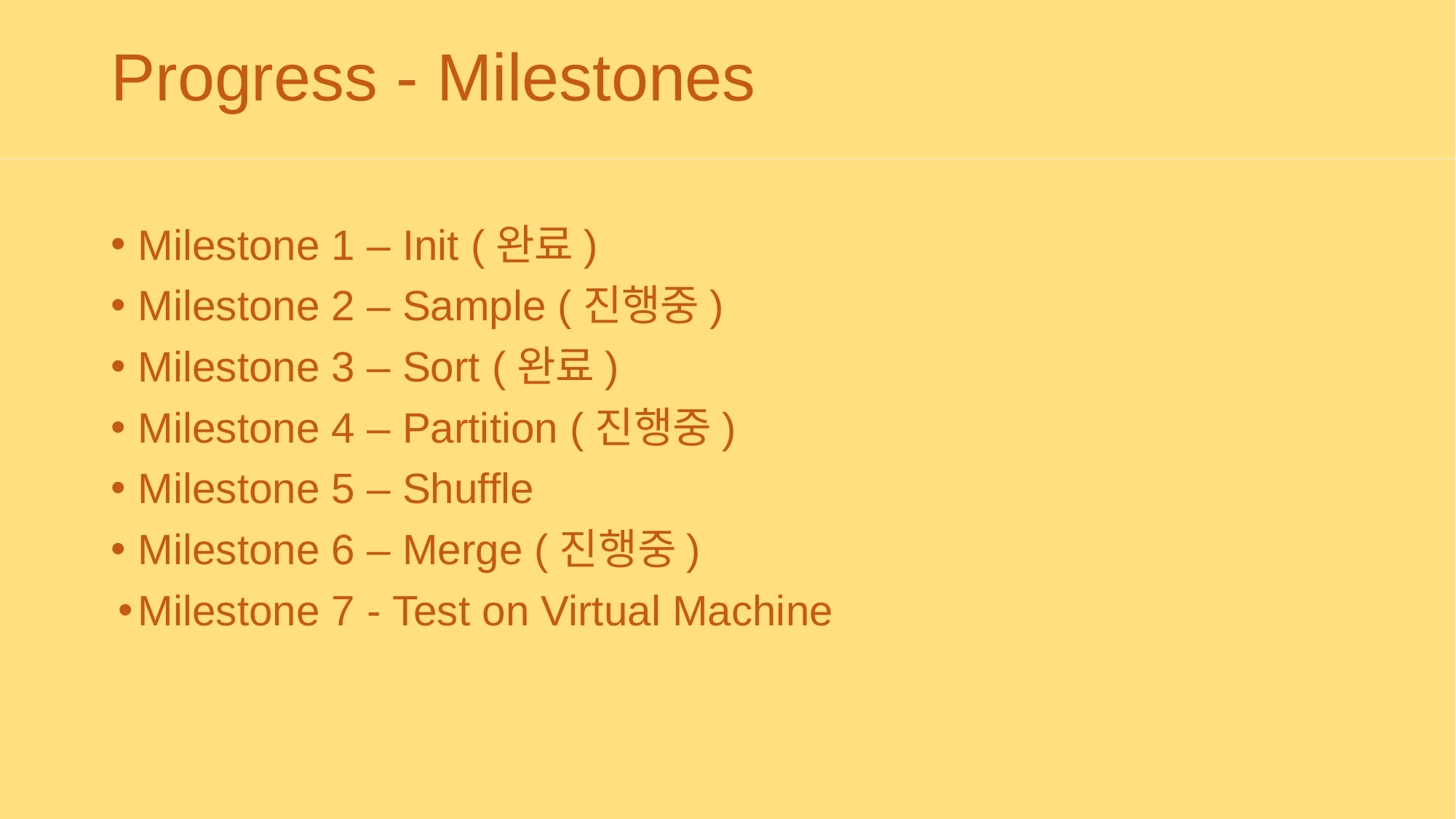

# Progress - Milestones

Milestone 1 – Init (완료)
Milestone 2 – Sample (진행중)
Milestone 3 – Sort (완료)
Milestone 4 – Partition (진행중)
Milestone 5 – Shuffle
Milestone 6 – Merge (진행중)
Milestone 7 - Test on Virtual Machine